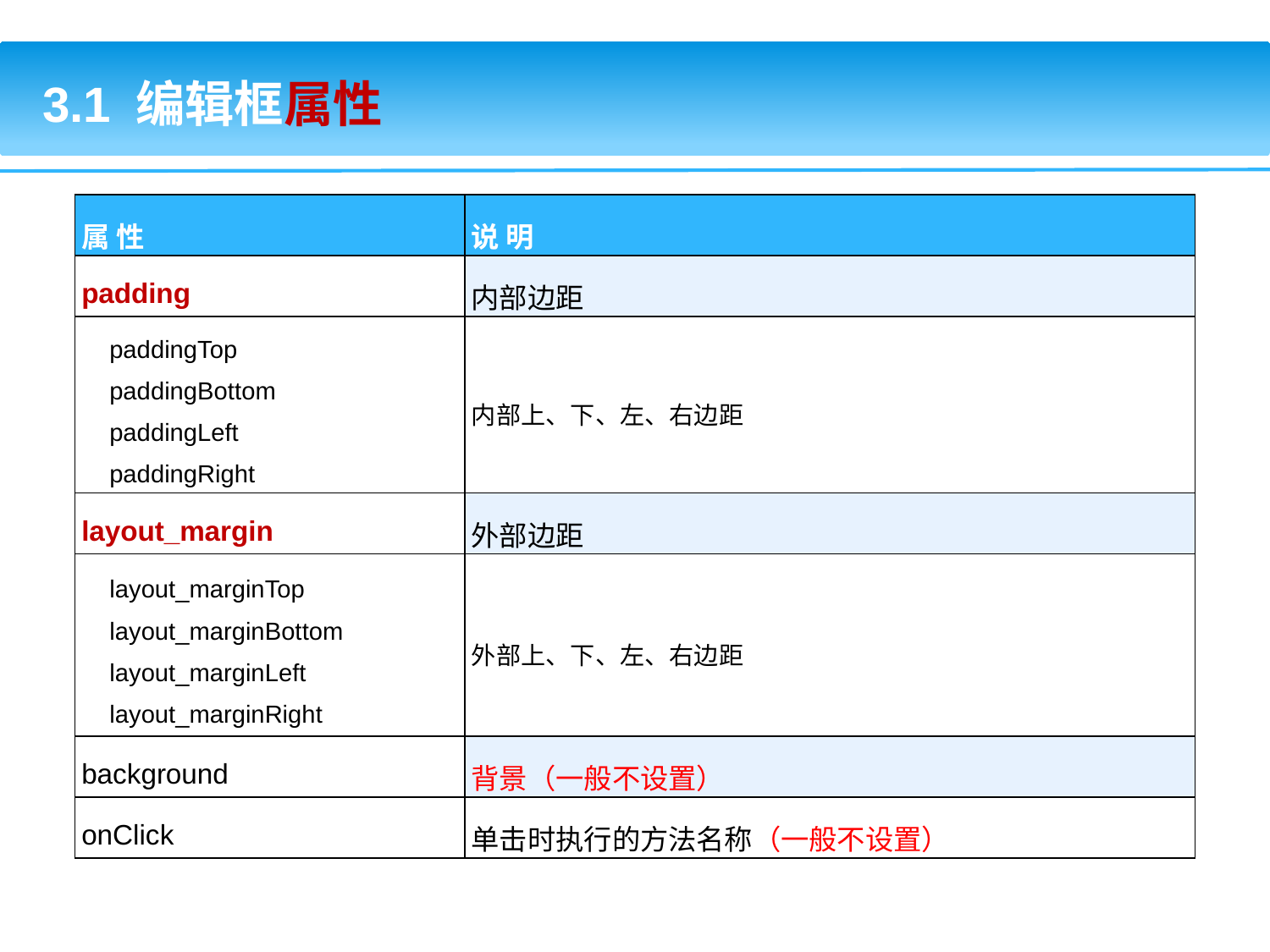

3.1 编辑框属性
| 属 性 | 说 明 |
| --- | --- |
| padding | 内部边距 |
| paddingTop paddingBottom paddingLeft paddingRight | 内部上、下、左、右边距 |
| layout\_margin | 外部边距 |
| layout\_marginTop layout\_marginBottom layout\_marginLeft layout\_marginRight | 外部上、下、左、右边距 |
| background | 背景（一般不设置） |
| onClick | 单击时执行的方法名称（一般不设置） |